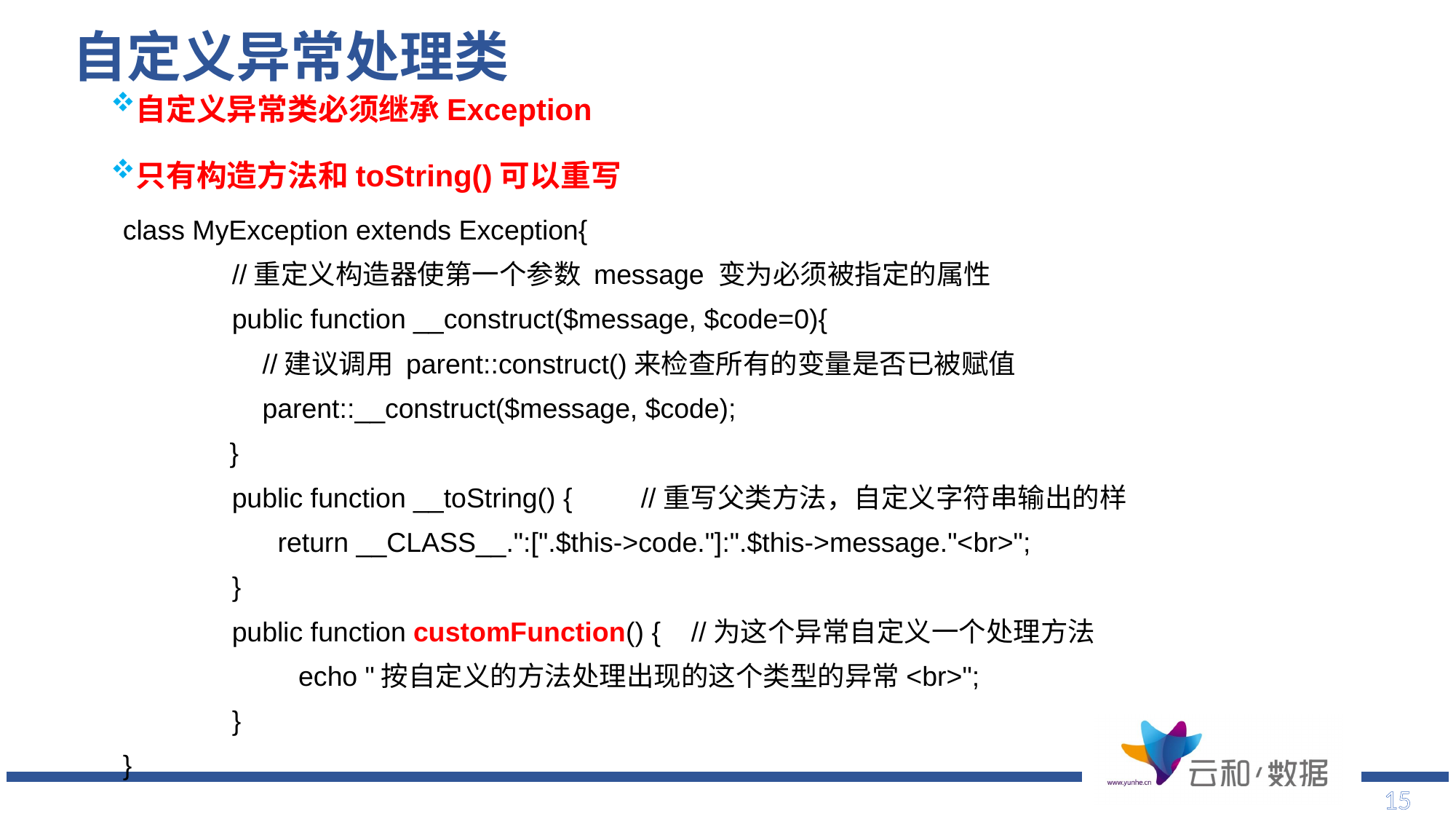

# 自定义异常处理类
自定义异常类必须继承Exception

只有构造方法和toString()可以重写
class MyException extends Exception{
	//重定义构造器使第一个参数 message 变为必须被指定的属性
	public function __construct($message, $code=0){
	    //建议调用 parent::construct()来检查所有的变量是否已被赋值
	    parent::__construct($message, $code);
              }
	public function __toString() {         //重写父类方法，自定义字符串输出的样
	      return __CLASS__.":[".$this->code."]:".$this->message."<br>";
	}
	public function customFunction() {    //为这个异常自定义一个处理方法
                       echo "按自定义的方法处理出现的这个类型的异常<br>";
	}
}